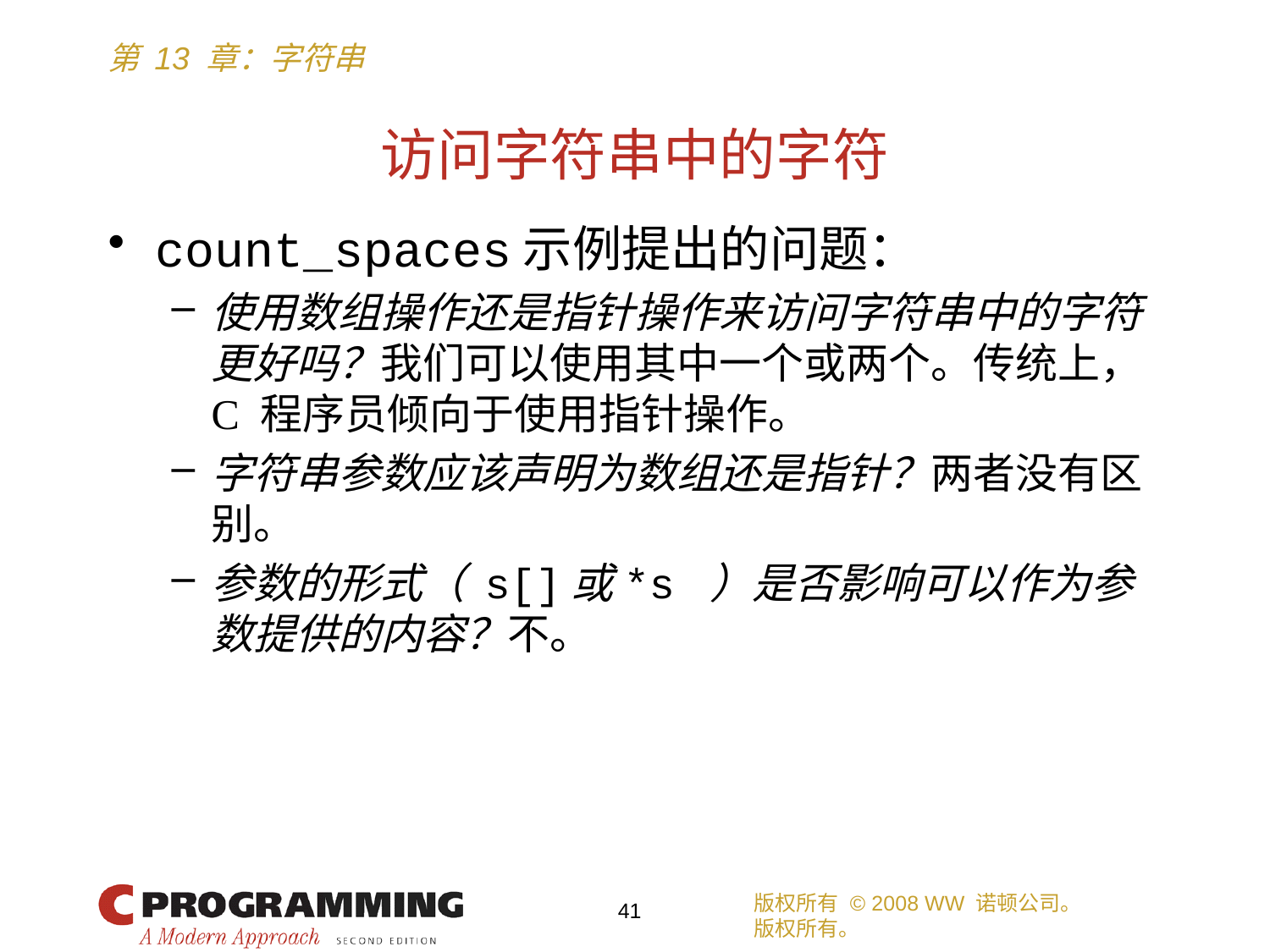

# 访问字符串中的字符
count_spaces示例提出的问题：
使用数组操作还是指针操作来访问字符串中的字符更好吗？我们可以使用其中一个或两个。传统上，C 程序员倾向于使用指针操作。
字符串参数应该声明为数组还是指针？两者没有区别。
参数的形式（ s[]或*s ）是否影响可以作为参数提供的内容？不。
版权所有 © 2008 WW 诺顿公司。
版权所有。
41